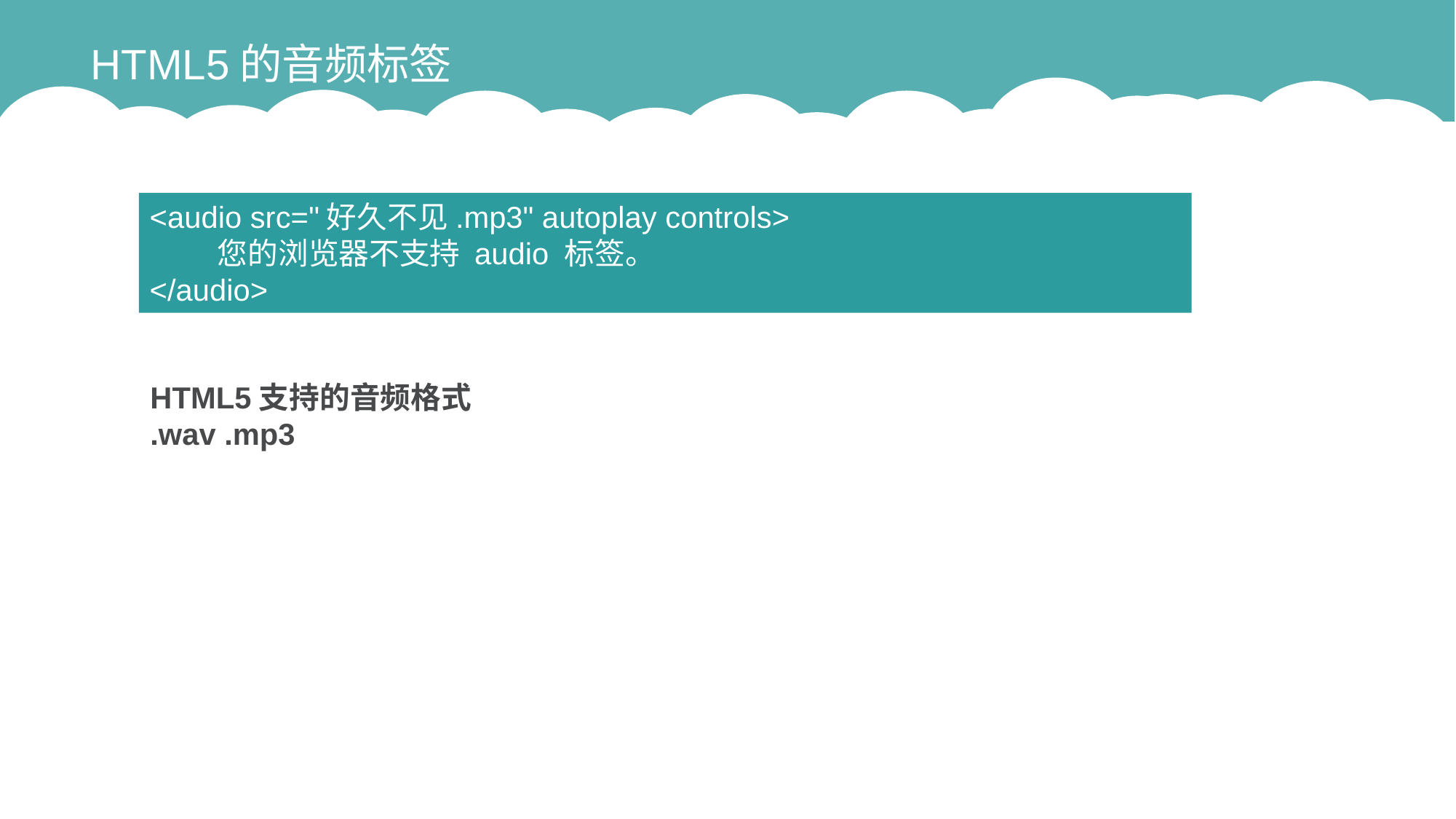

HTML5的音频标签

<audio src="好久不见.mp3" autoplay controls>
         您的浏览器不支持 audio 标签。
</audio>
HTML5支持的音频格式
.wav .mp3